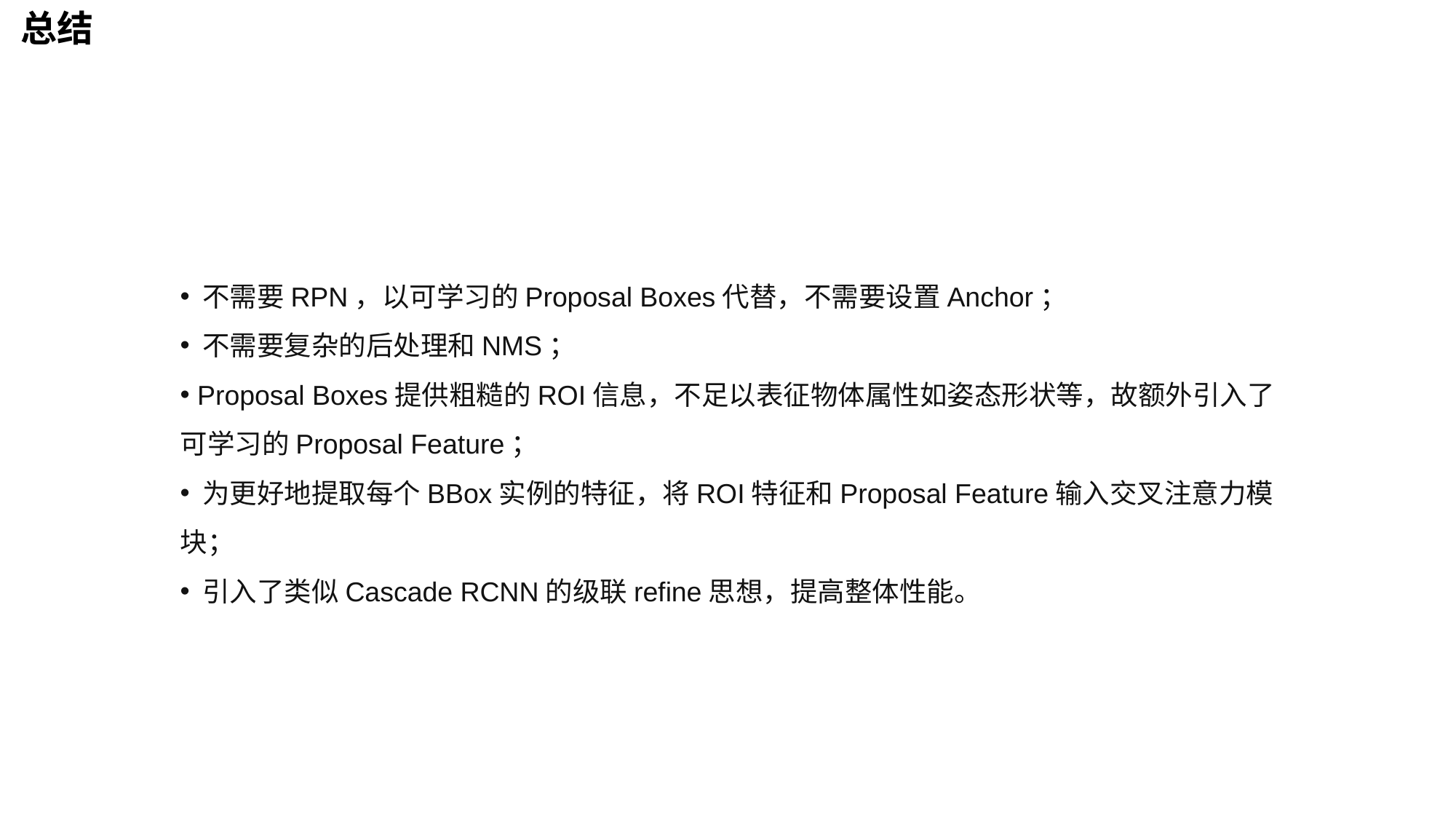

总结
 不需要RPN，以可学习的Proposal Boxes代替，不需要设置Anchor；
 不需要复杂的后处理和NMS；
 Proposal Boxes提供粗糙的ROI信息，不足以表征物体属性如姿态形状等，故额外引入了可学习的Proposal Feature；
 为更好地提取每个BBox实例的特征，将ROI特征和Proposal Feature输入交叉注意力模块；
 引入了类似Cascade RCNN的级联refine思想，提高整体性能。